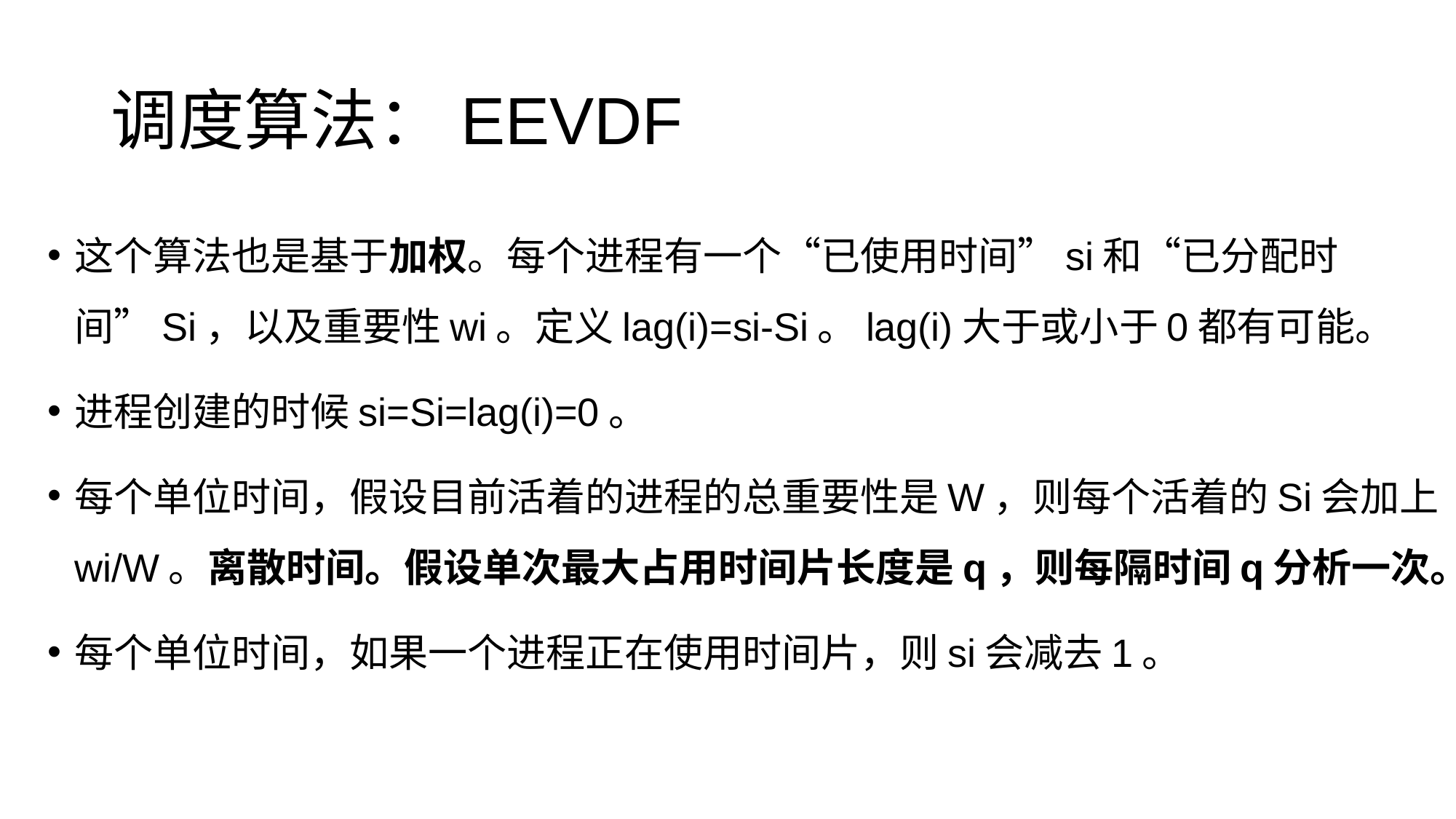

# 调度算法：EEVDF
这个算法也是基于加权。每个进程有一个“已使用时间”si和“已分配时间”Si，以及重要性wi。定义lag(i)=si-Si。lag(i)大于或小于0都有可能。
进程创建的时候si=Si=lag(i)=0。
每个单位时间，假设目前活着的进程的总重要性是W，则每个活着的Si会加上wi/W。离散时间。假设单次最大占用时间片长度是q，则每隔时间q分析一次。
每个单位时间，如果一个进程正在使用时间片，则si会减去1。